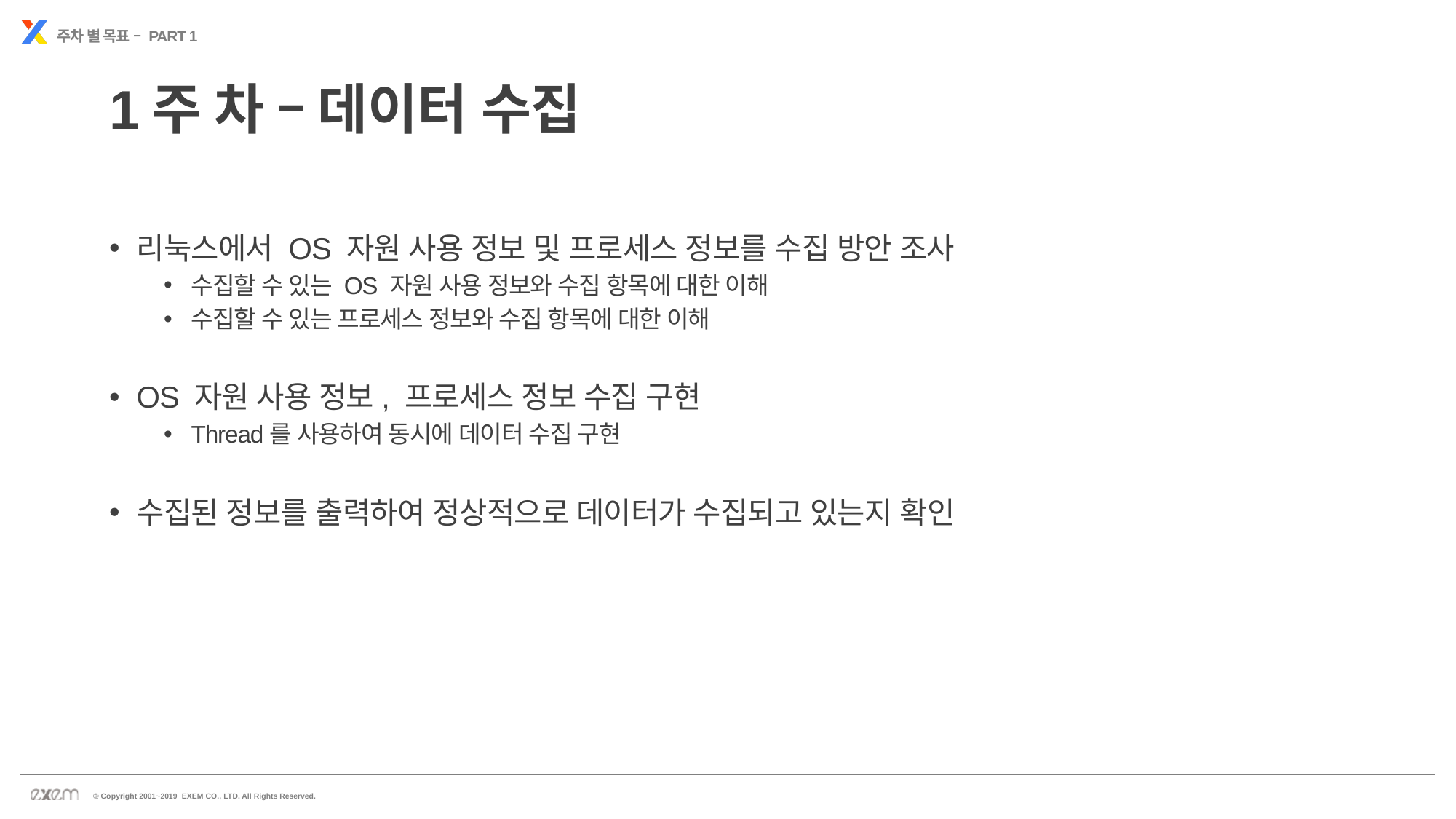

주차 별 목표 – PART 1
1주 차 – 데이터 수집

리눅스에서 OS 자원 사용 정보 및 프로세스 정보를 수집 방안 조사
수집할 수 있는 OS 자원 사용 정보와 수집 항목에 대한 이해
수집할 수 있는 프로세스 정보와 수집 항목에 대한 이해

OS 자원 사용 정보, 프로세스 정보 수집 구현
Thread를 사용하여 동시에 데이터 수집 구현

수집된 정보를 출력하여 정상적으로 데이터가 수집되고 있는지 확인